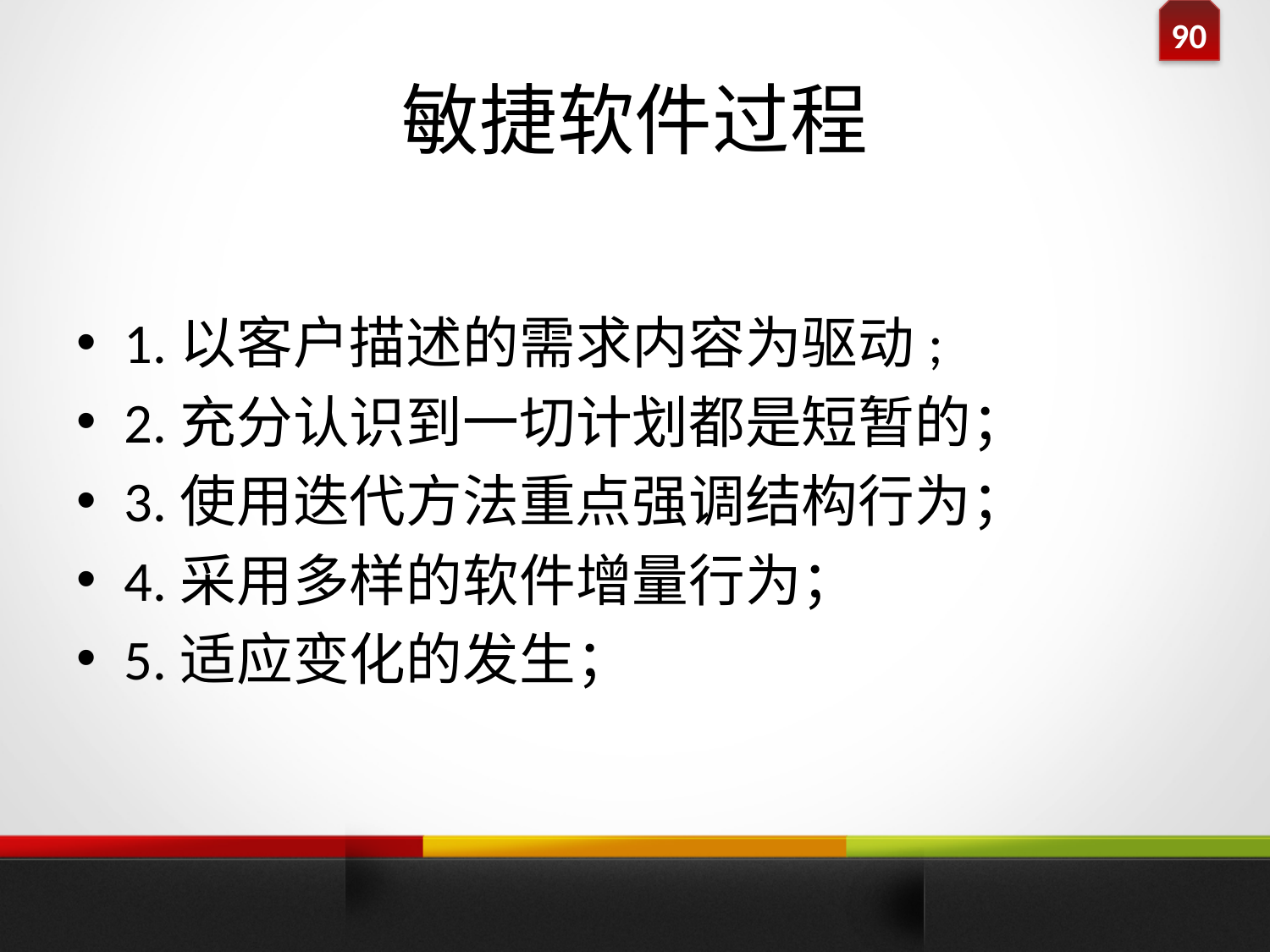

# 敏捷软件过程

1.以客户描述的需求内容为驱动;
2.充分认识到一切计划都是短暂的；
3.使用迭代方法重点强调结构行为；
4.采用多样的软件增量行为；
5.适应变化的发生；